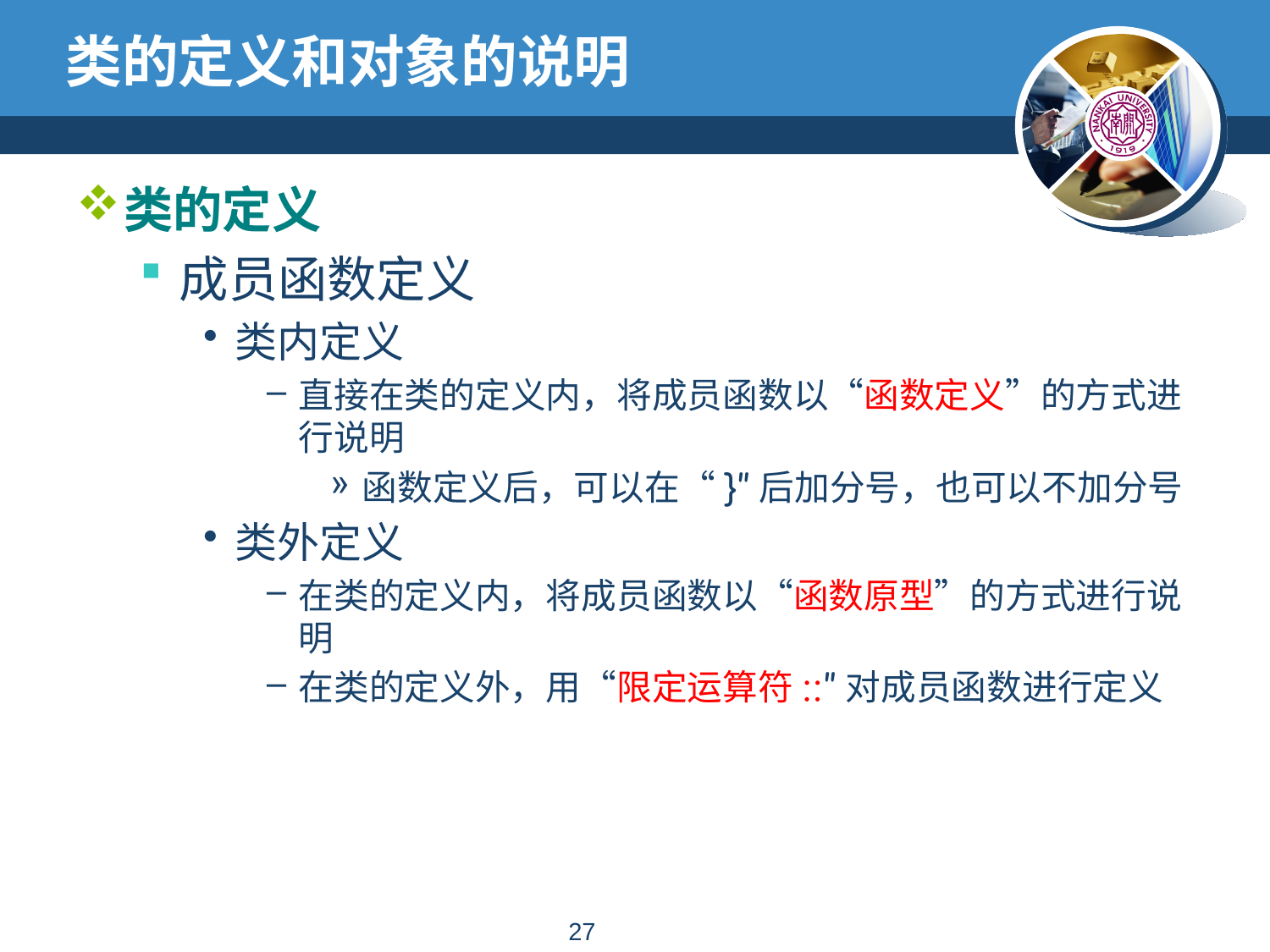

# 类的定义和对象的说明
类的定义
成员函数定义
类内定义
直接在类的定义内，将成员函数以“函数定义”的方式进行说明
函数定义后，可以在“}”后加分号，也可以不加分号
类外定义
在类的定义内，将成员函数以“函数原型”的方式进行说明
在类的定义外，用“限定运算符::”对成员函数进行定义
27